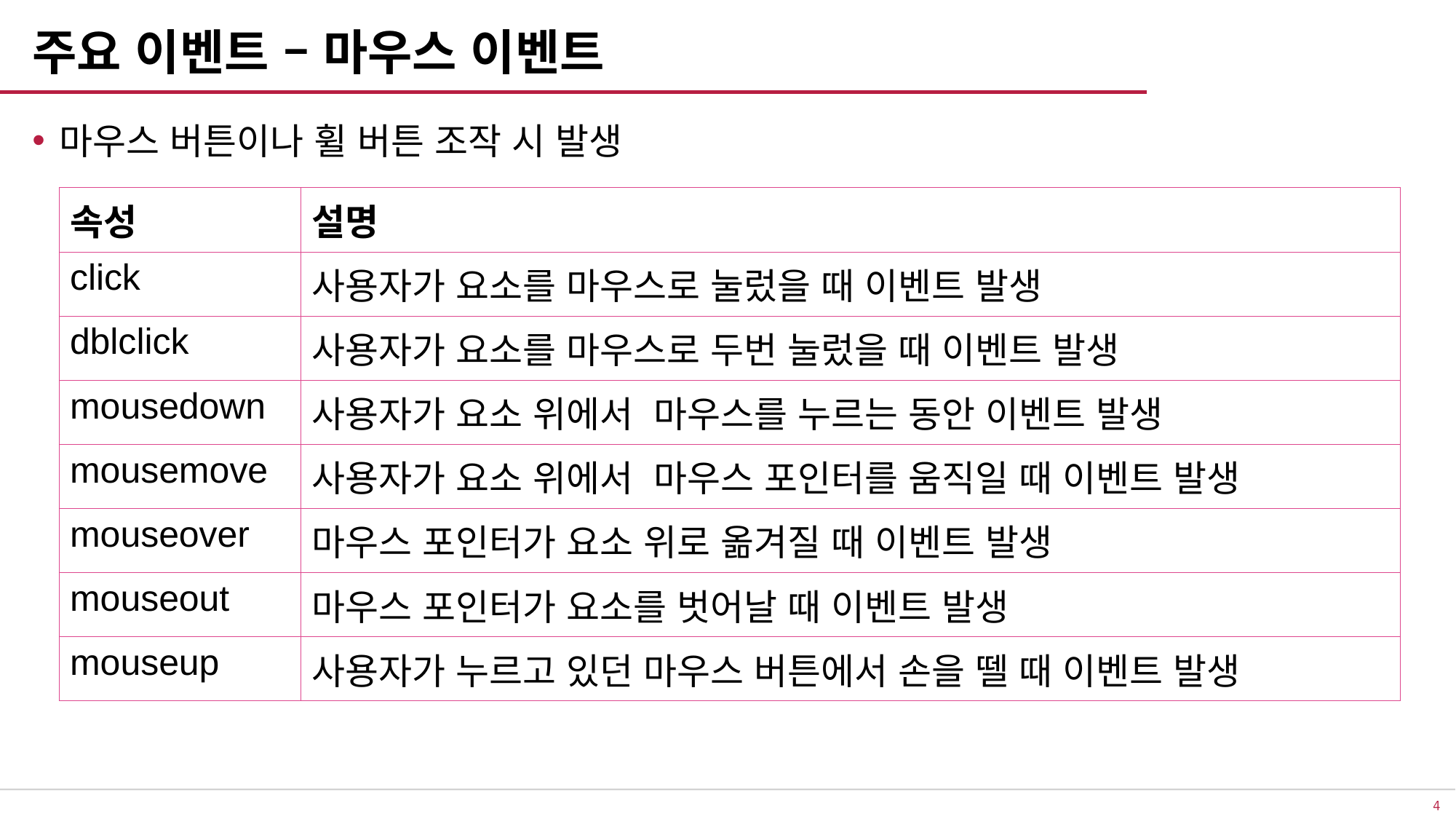

# 주요 이벤트 – 마우스 이벤트
마우스 버튼이나 휠 버튼 조작 시 발생
| 속성 | 설명 |
| --- | --- |
| click | 사용자가 요소를 마우스로 눌렀을 때 이벤트 발생 |
| dblclick | 사용자가 요소를 마우스로 두번 눌렀을 때 이벤트 발생 |
| mousedown | 사용자가 요소 위에서 마우스를 누르는 동안 이벤트 발생 |
| mousemove | 사용자가 요소 위에서 마우스 포인터를 움직일 때 이벤트 발생 |
| mouseover | 마우스 포인터가 요소 위로 옮겨질 때 이벤트 발생 |
| mouseout | 마우스 포인터가 요소를 벗어날 때 이벤트 발생 |
| mouseup | 사용자가 누르고 있던 마우스 버튼에서 손을 뗄 때 이벤트 발생 |
4